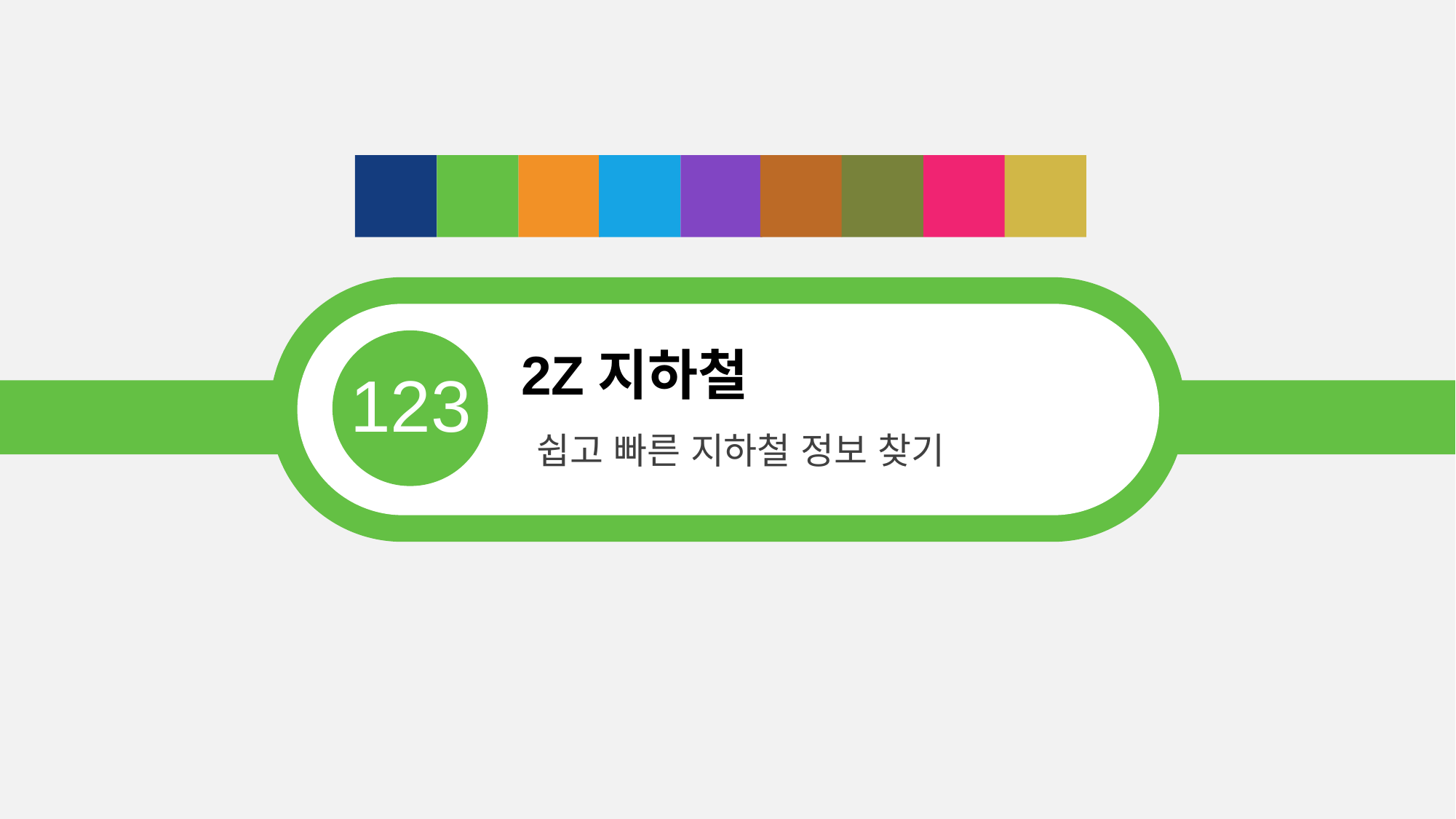

2Z지하철
123

쉽고 빠른 지하철 정보 찾기